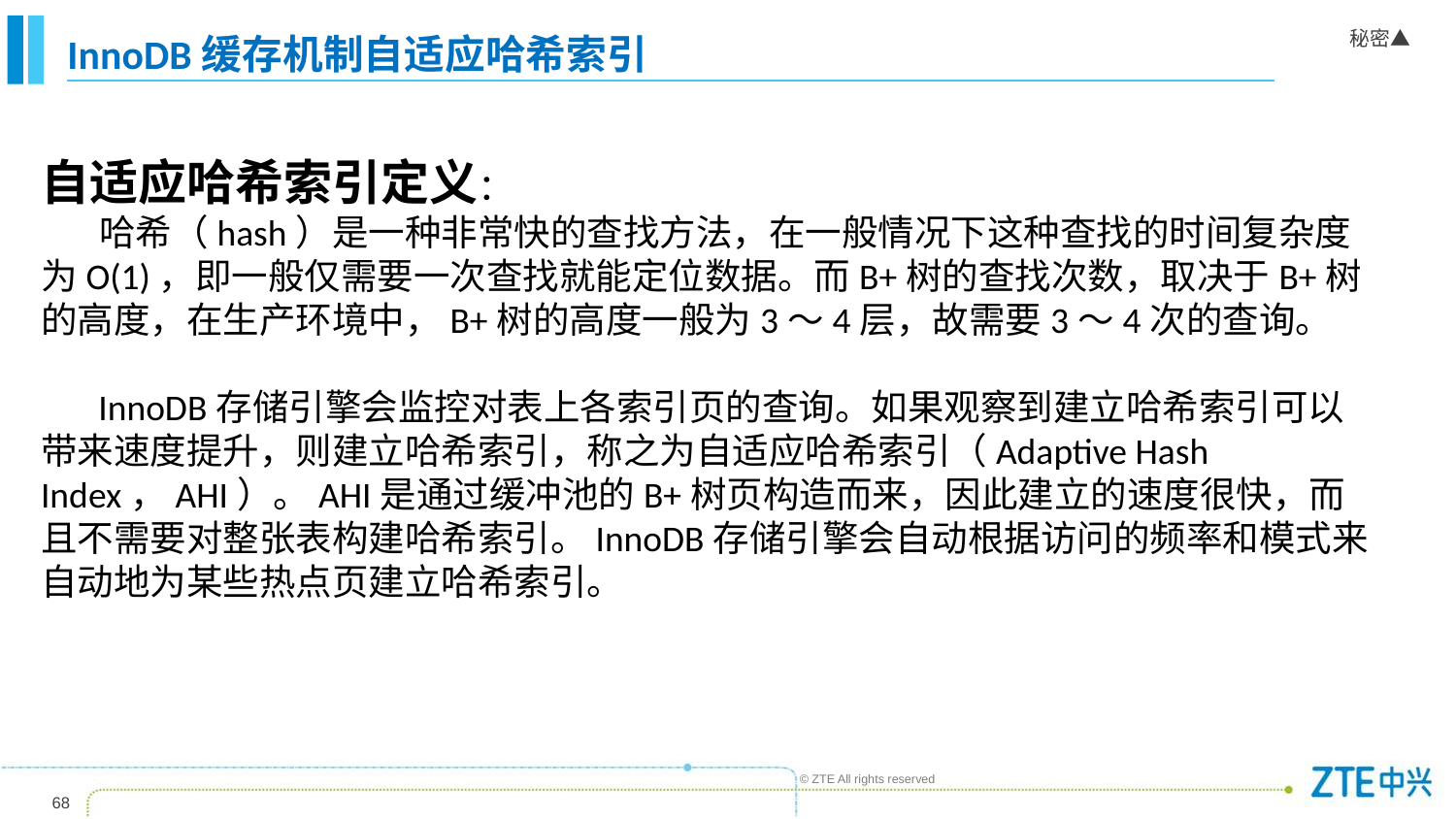

# InnoDB缓存机制自适应哈希索引
自适应哈希索引定义：
      哈希（hash）是一种非常快的查找方法，在一般情况下这种查找的时间复杂度为O(1)，即一般仅需要一次查找就能定位数据。而B+树的查找次数，取决于B+树的高度，在生产环境中，B+树的高度一般为3～4层，故需要3～4次的查询。

       InnoDB存储引擎会监控对表上各索引页的查询。如果观察到建立哈希索引可以带来速度提升，则建立哈希索引，称之为自适应哈希索引（Adaptive Hash Index，AHI）。AHI是通过缓冲池的B+树页构造而来，因此建立的速度很快，而且不需要对整张表构建哈希索引。InnoDB存储引擎会自动根据访问的频率和模式来自动地为某些热点页建立哈希索引。